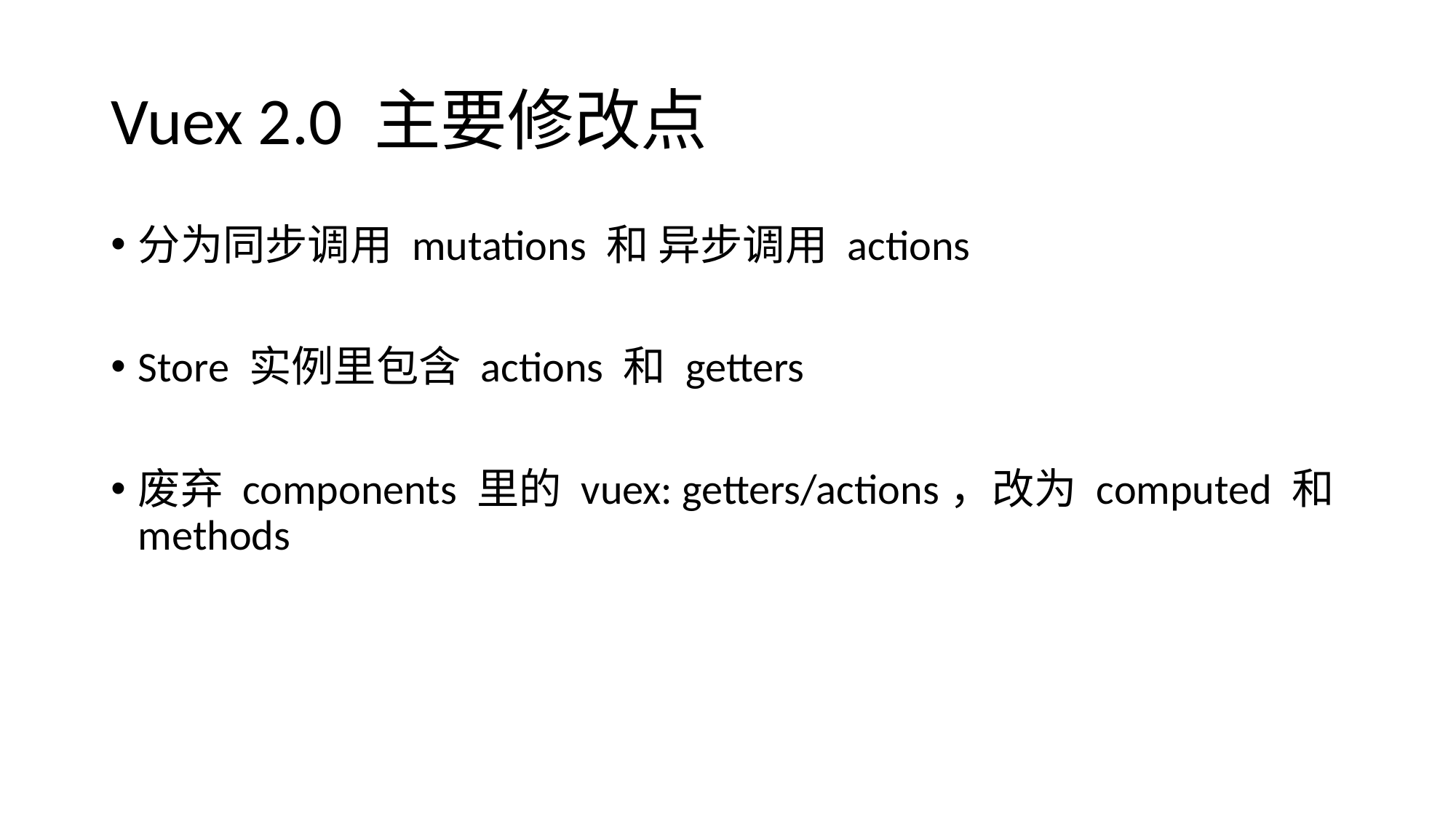

# Vuex 2.0 主要修改点
分为同步调用 mutations 和 异步调用 actions

Store 实例里包含 actions 和 getters

废弃 components 里的 vuex: getters/actions，改为 computed 和 methods